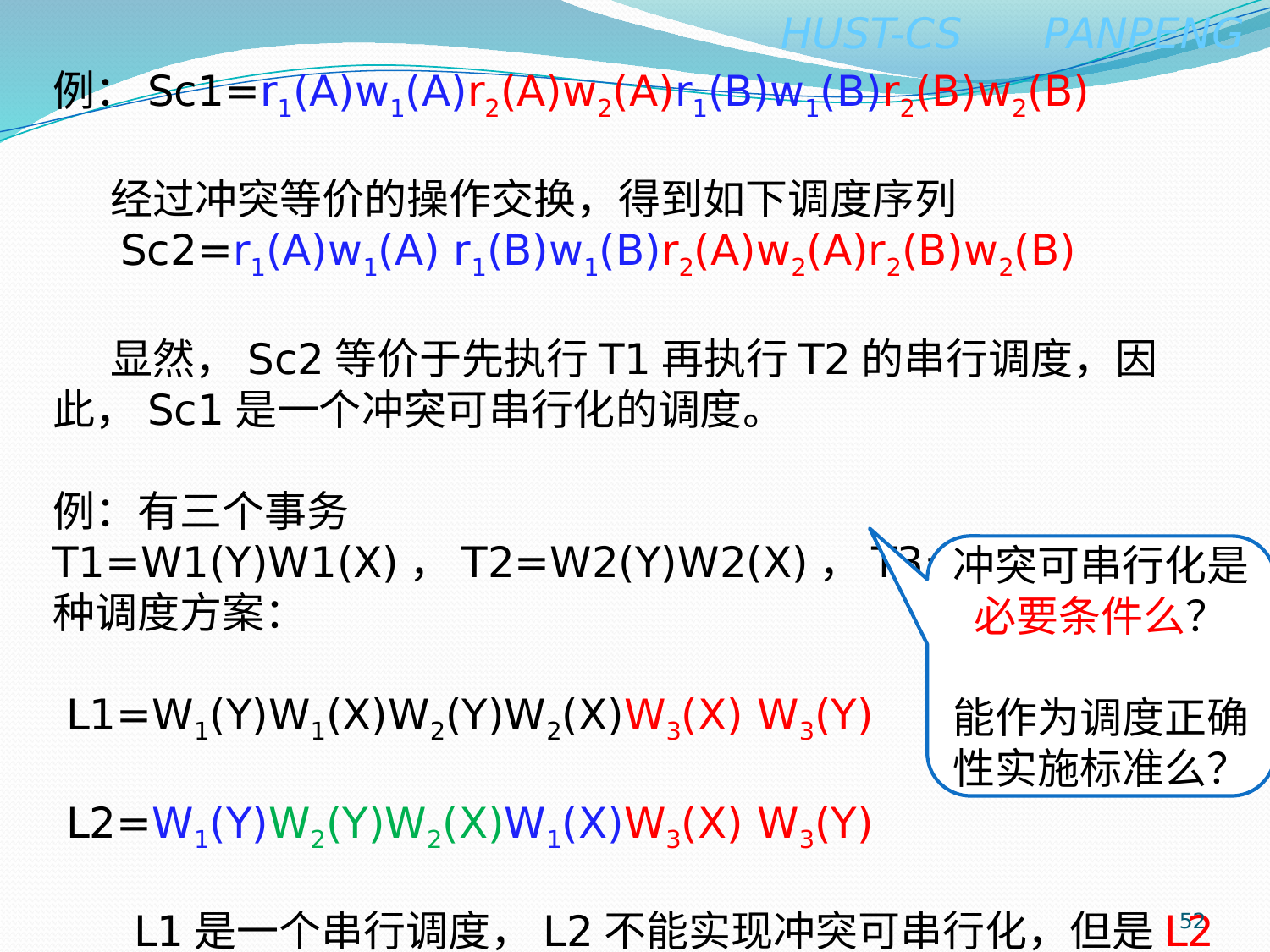

例：Sc1=r1(A)w1(A)r2(A)w2(A)r1(B)w1(B)r2(B)w2(B)

     经过冲突等价的操作交换，得到如下调度序列
     Sc2=r1(A)w1(A) r1(B)w1(B)r2(A)w2(A)r2(B)w2(B)

     显然，Sc2等价于先执行T1再执行T2的串行调度，因此，Sc1是一个冲突可串行化的调度。

例：有三个事务T1=W1(Y)W1(X)，T2=W2(Y)W2(X)，T3=W3(X)，两种调度方案：

 L1=W1(Y)W1(X)W2(Y)W2(X)W3(X) W3(Y)

 L2=W1(Y)W2(Y)W2(X)W1(X)W3(X) W3(Y)

      L1是一个串行调度，L2不能实现冲突可串行化，但是L2是可串行化的，因为其结果等价于L1的结果。
冲突可串行化是必要条件么？

能作为调度正确性实施标准么？
52